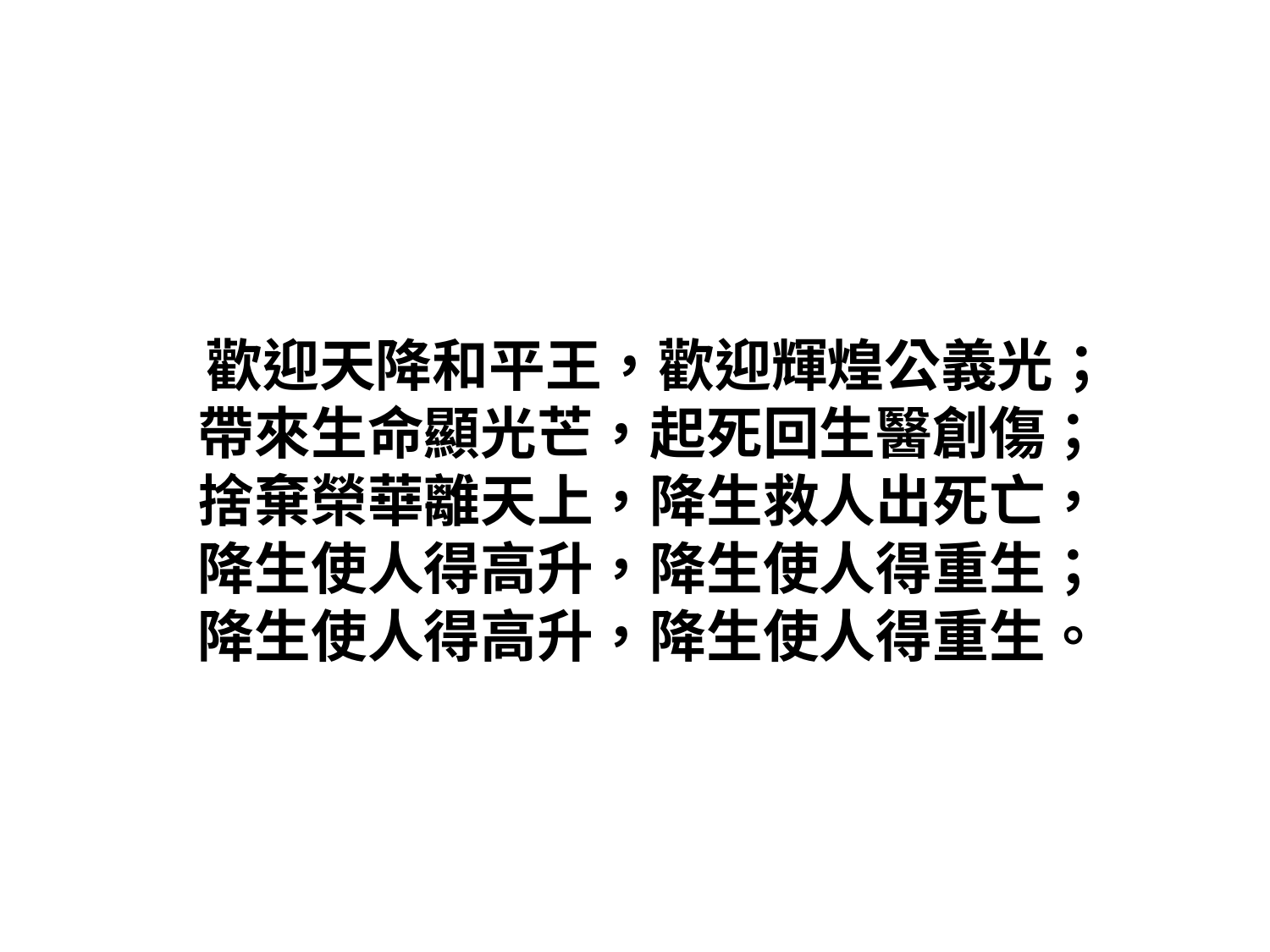

#
    歡迎天降和平王，歡迎輝煌公義光；
帶來生命顯光芒，起死回生醫創傷；
捨棄榮華離天上，降生救人出死亡，
降生使人得高升，降生使人得重生；
降生使人得高升，降生使人得重生。